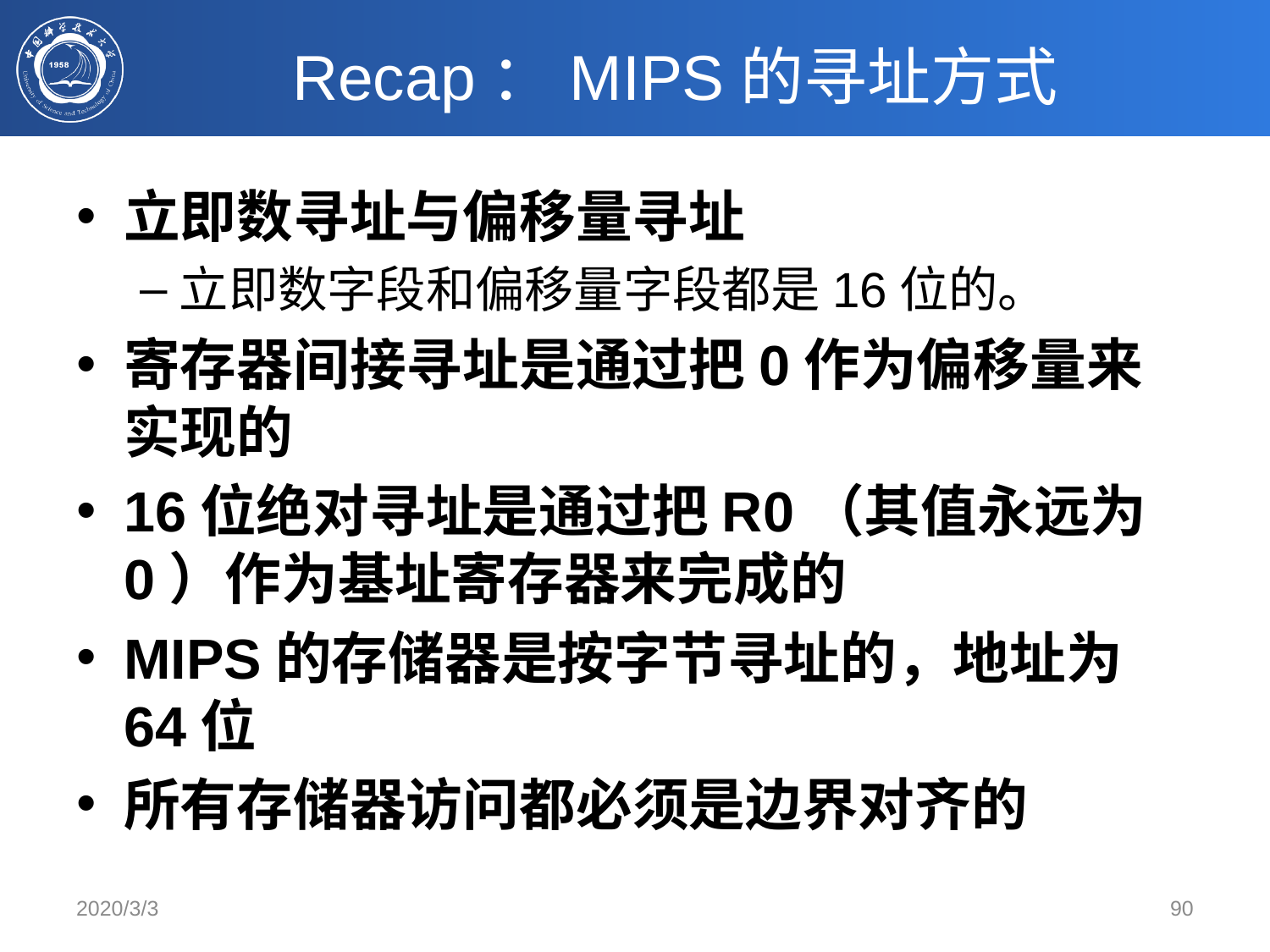

# Recap：MIPS的寻址方式
立即数寻址与偏移量寻址
立即数字段和偏移量字段都是16位的。
寄存器间接寻址是通过把0作为偏移量来实现的
16位绝对寻址是通过把R0（其值永远为0）作为基址寄存器来完成的
MIPS的存储器是按字节寻址的，地址为64位
所有存储器访问都必须是边界对齐的

2020/3/3
90